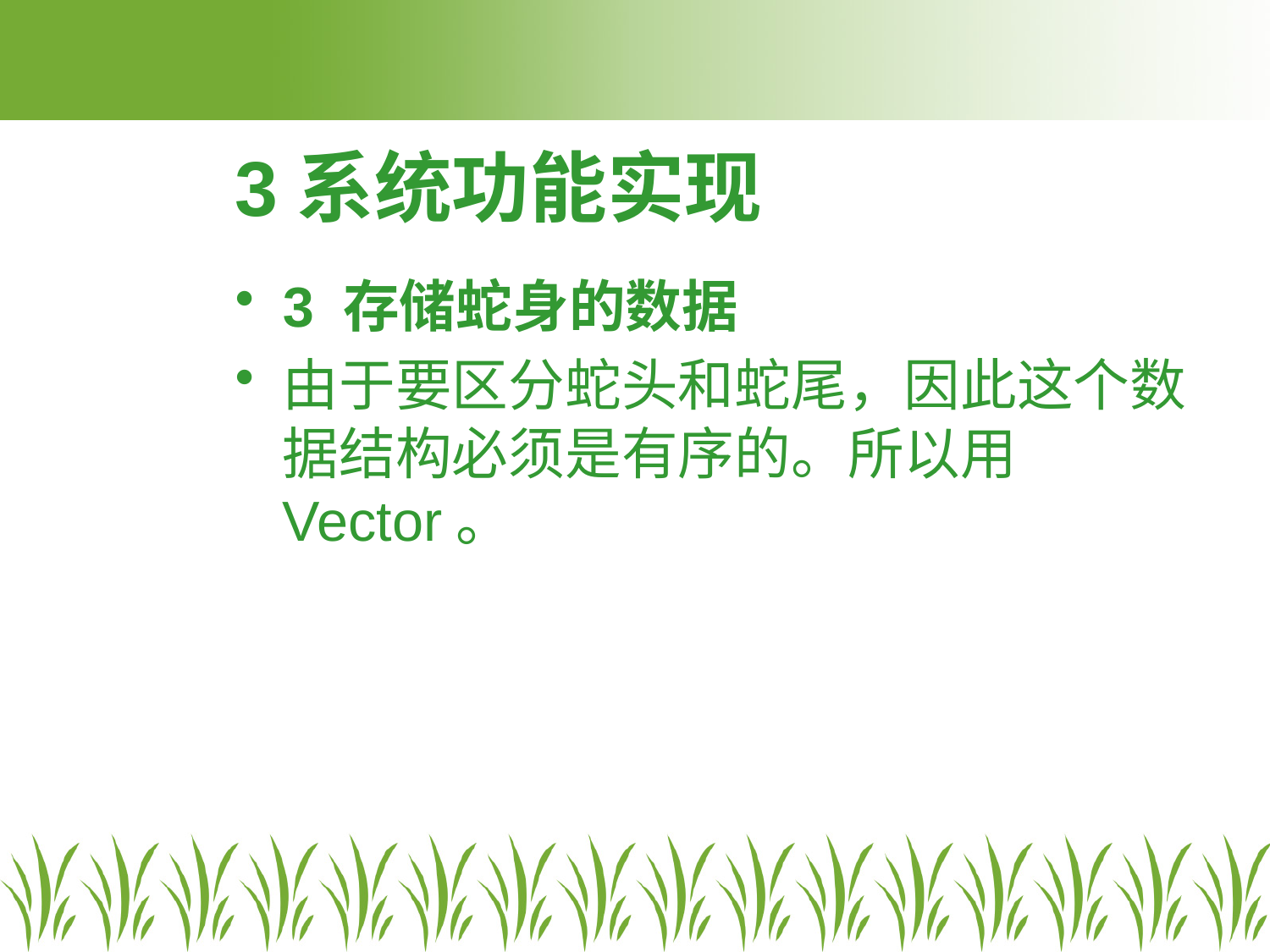

# 3系统功能实现
3 存储蛇身的数据
由于要区分蛇头和蛇尾，因此这个数据结构必须是有序的。所以用Vector。